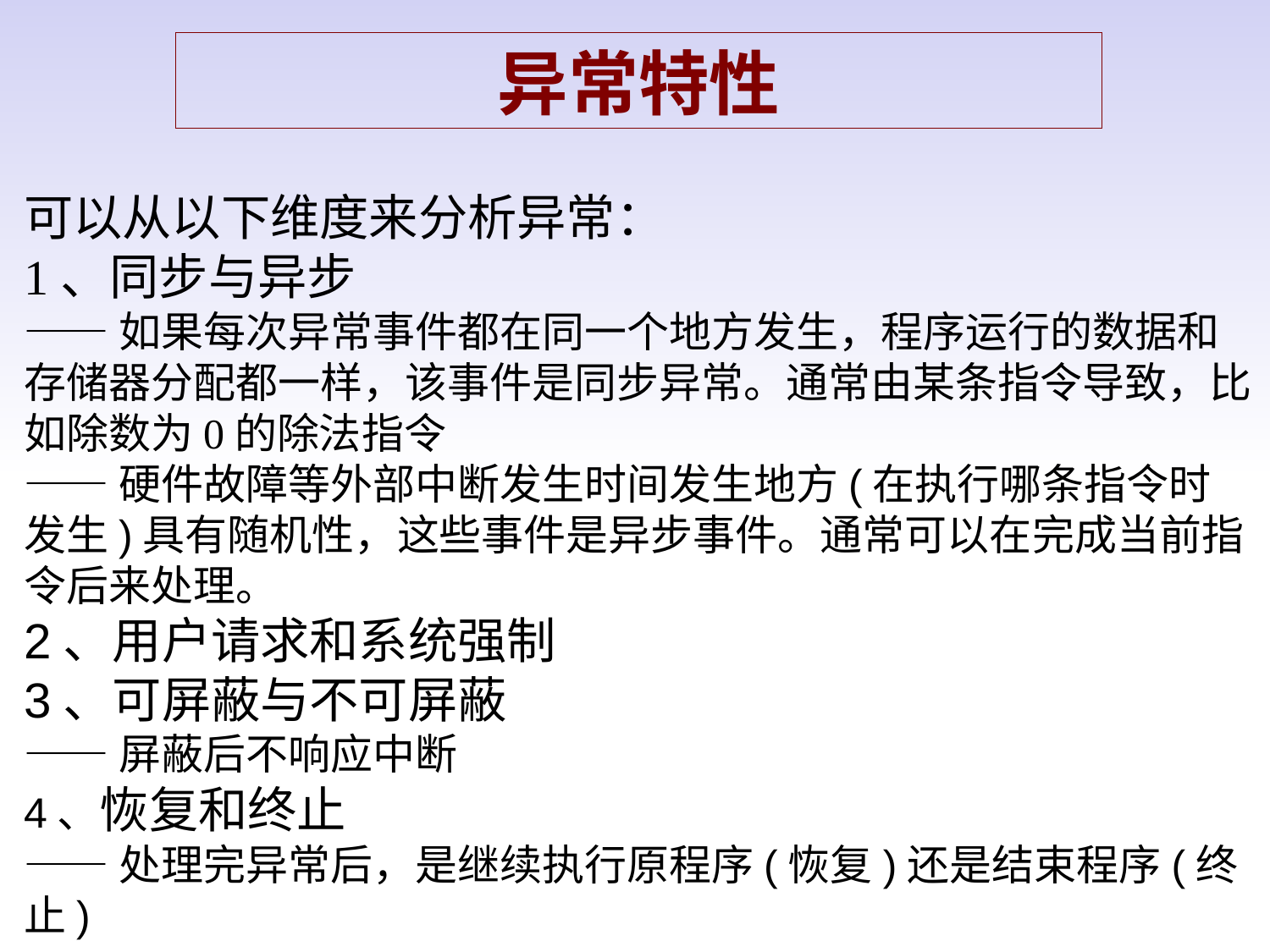

异常特性
可以从以下维度来分析异常：
1、同步与异步
——如果每次异常事件都在同一个地方发生，程序运行的数据和存储器分配都一样，该事件是同步异常。通常由某条指令导致，比如除数为0的除法指令
——硬件故障等外部中断发生时间发生地方(在执行哪条指令时发生)具有随机性，这些事件是异步事件。通常可以在完成当前指令后来处理。
2、用户请求和系统强制
3、可屏蔽与不可屏蔽
——屏蔽后不响应中断
4、恢复和终止
——处理完异常后，是继续执行原程序(恢复)还是结束程序(终止)